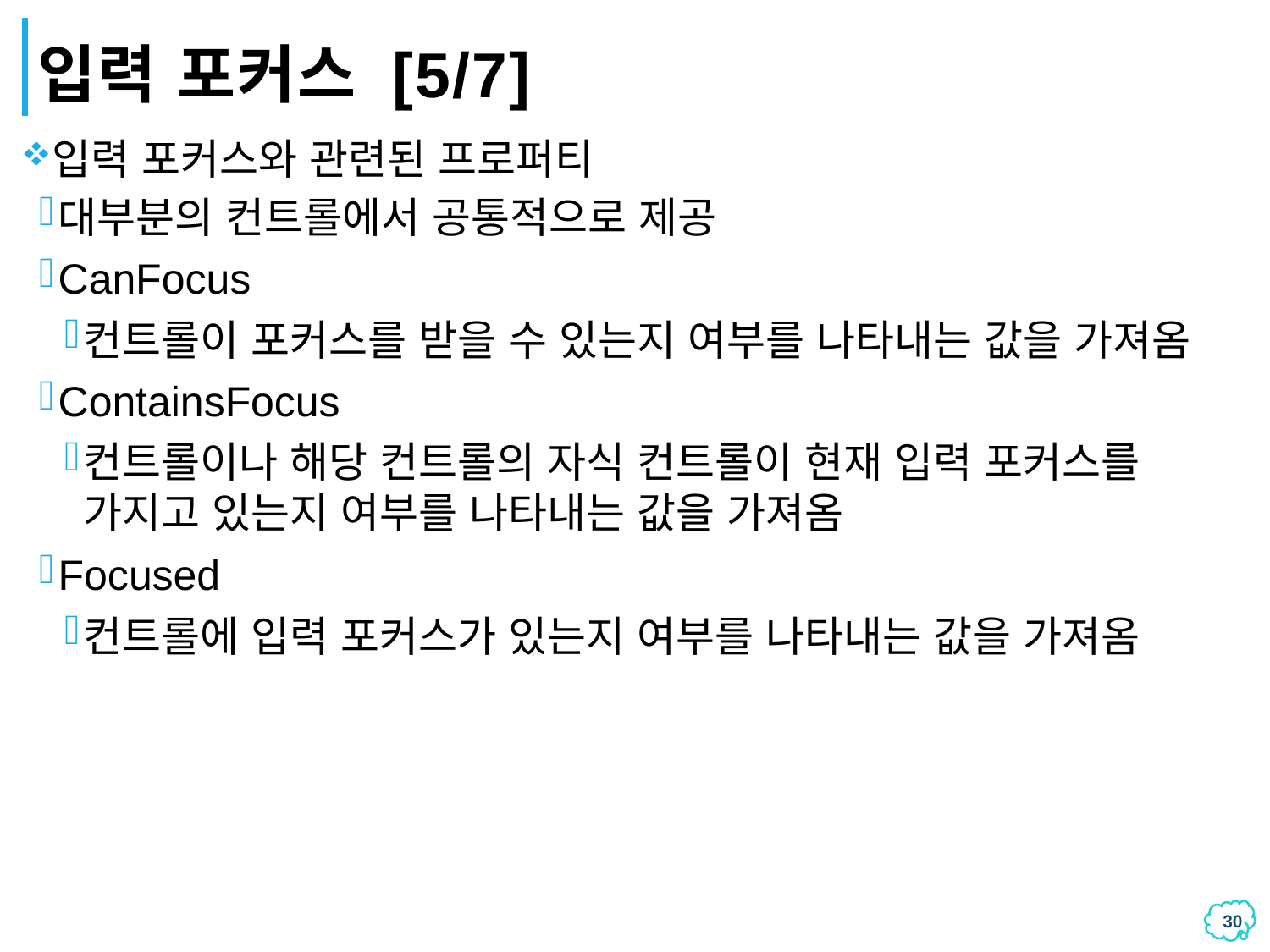

# 입력 포커스 [5/7]
입력 포커스와 관련된 프로퍼티
대부분의 컨트롤에서 공통적으로 제공
CanFocus
컨트롤이 포커스를 받을 수 있는지 여부를 나타내는 값을 가져옴
ContainsFocus
컨트롤이나 해당 컨트롤의 자식 컨트롤이 현재 입력 포커스를 가지고 있는지 여부를 나타내는 값을 가져옴
Focused
컨트롤에 입력 포커스가 있는지 여부를 나타내는 값을 가져옴
30